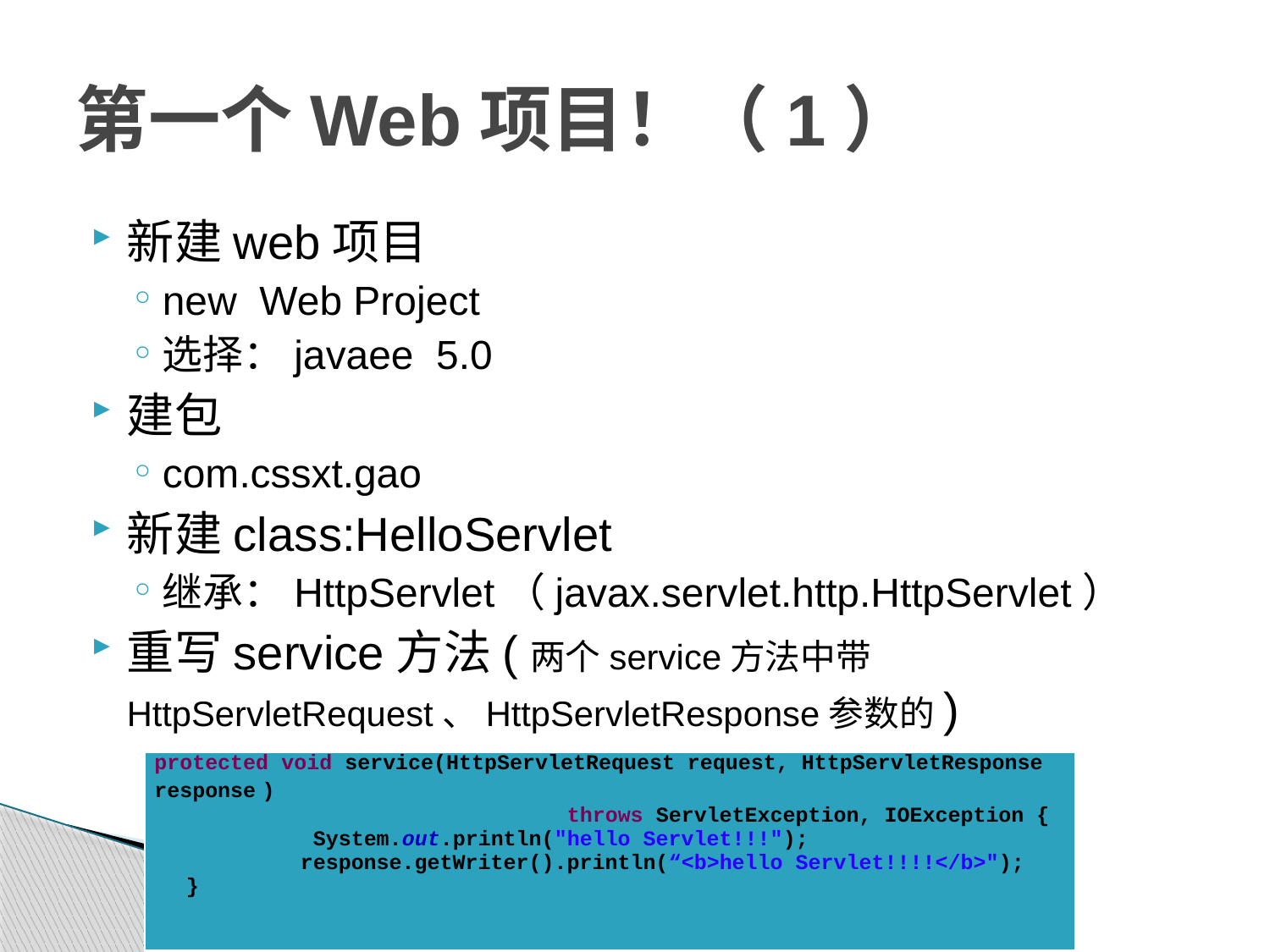

# 第一个Web项目！（1）
新建web项目
new  Web Project
选择：javaee  5.0
建包
com.cssxt.gao
新建class:HelloServlet
继承：HttpServlet（javax.servlet.http.HttpServlet）
重写service方法(两个service方法中带HttpServletRequest、HttpServletResponse参数的)

| protected void service(HttpServletRequest request, HttpServletResponse response ) throws ServletException, IOException { System.out.println("hello Servlet!!!"); response.getWriter().println(“<b>hello Servlet!!!!</b>"); } |
| --- |